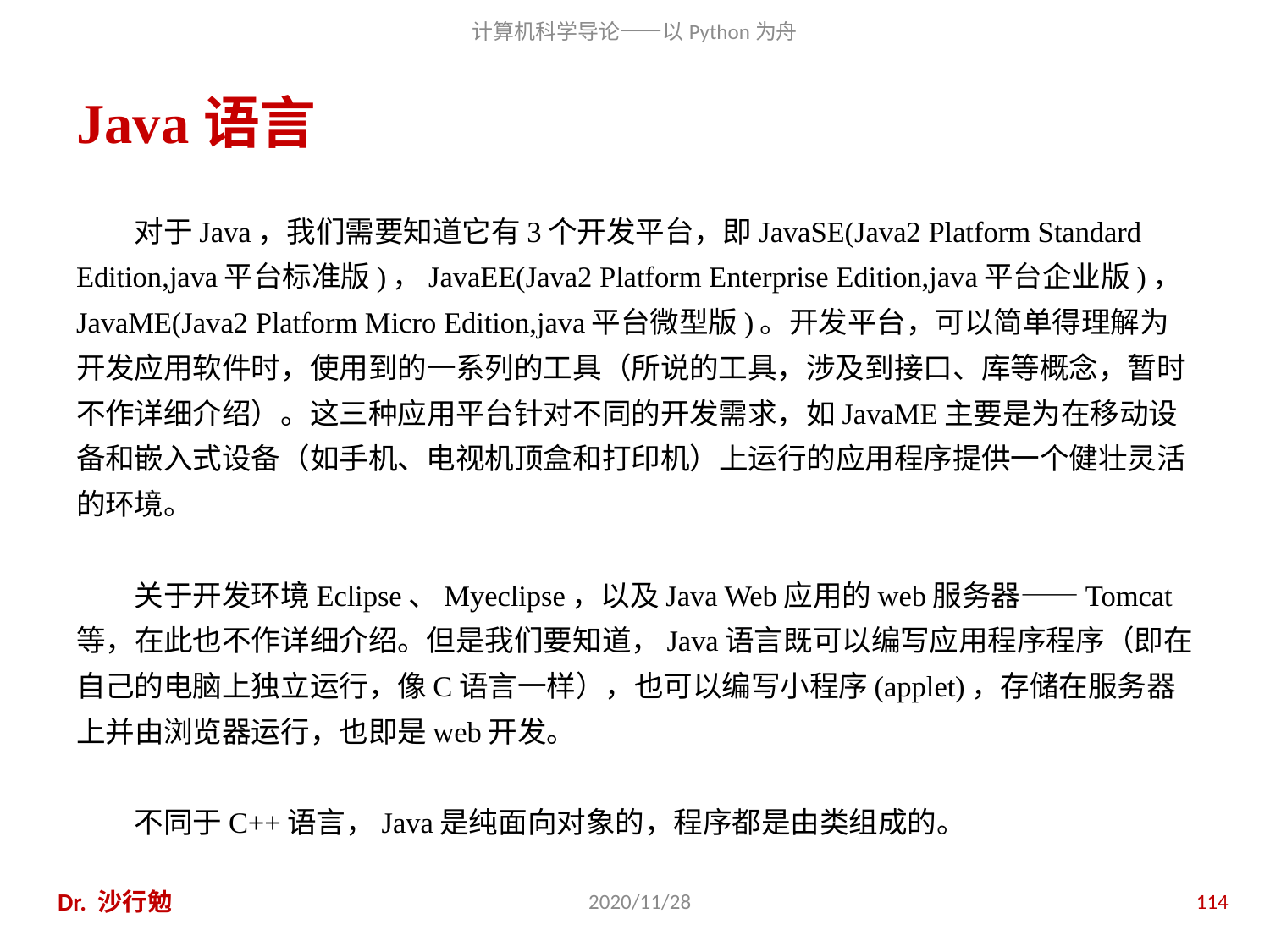

# Java语言
对于Java，我们需要知道它有3个开发平台，即JavaSE(Java2 Platform Standard Edition,java平台标准版)，JavaEE(Java2 Platform Enterprise Edition,java平台企业版)，JavaME(Java2 Platform Micro Edition,java平台微型版)。开发平台，可以简单得理解为开发应用软件时，使用到的一系列的工具（所说的工具，涉及到接口、库等概念，暂时不作详细介绍）。这三种应用平台针对不同的开发需求，如JavaME主要是为在移动设备和嵌入式设备（如手机、电视机顶盒和打印机）上运行的应用程序提供一个健壮灵活的环境。

关于开发环境Eclipse、Myeclipse，以及Java Web应用的web服务器——Tomcat等，在此也不作详细介绍。但是我们要知道，Java语言既可以编写应用程序程序（即在自己的电脑上独立运行，像C语言一样），也可以编写小程序(applet)，存储在服务器上并由浏览器运行，也即是web开发。

不同于C++语言，Java是纯面向对象的，程序都是由类组成的。
Dr. 沙行勉
2020/11/28
114